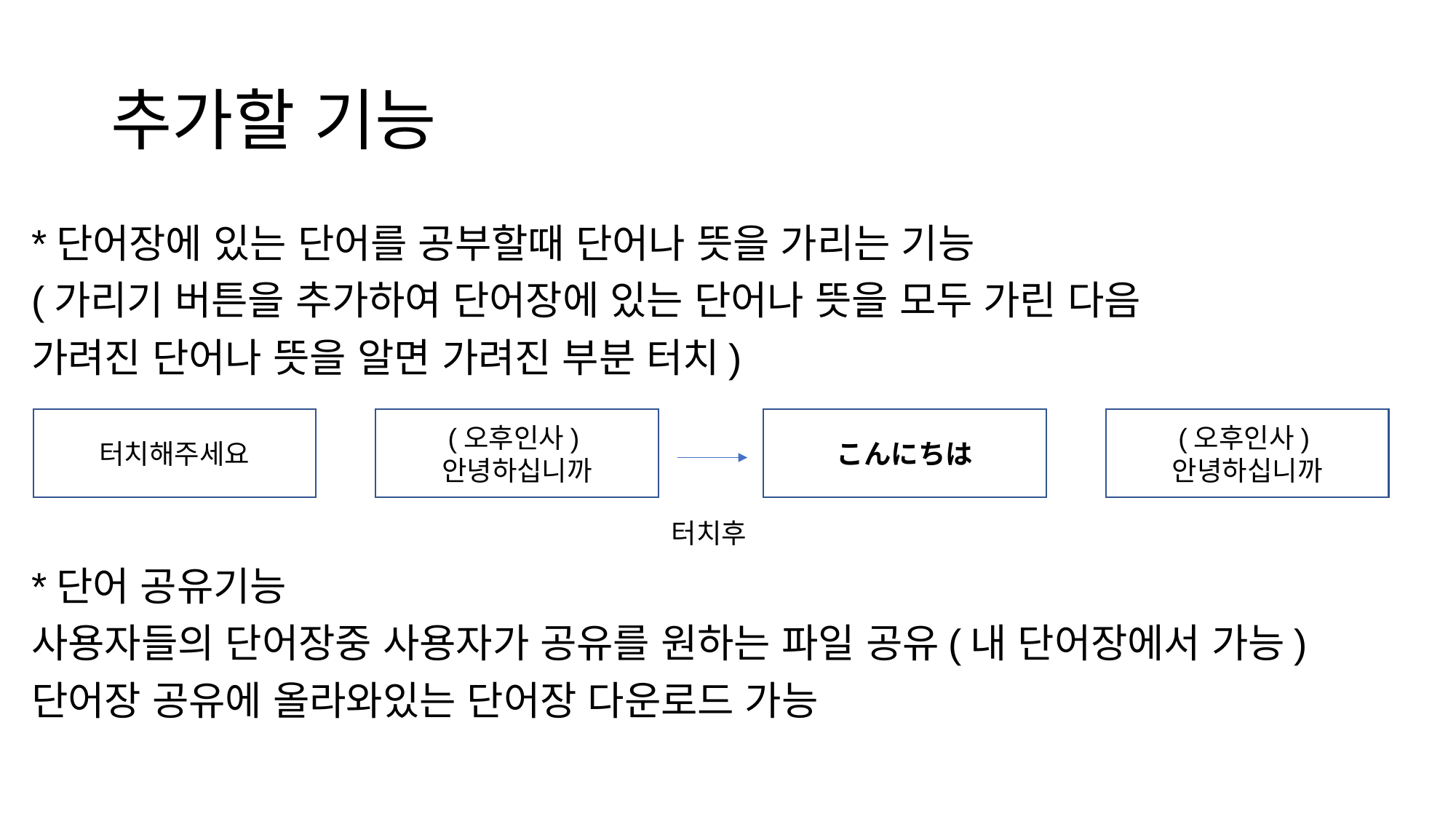

# 추가할 기능
*단어장에 있는 단어를 공부할때 단어나 뜻을 가리는 기능
(가리기 버튼을 추가하여 단어장에 있는 단어나 뜻을 모두 가린 다음
가려진 단어나 뜻을 알면 가려진 부분 터치)

*단어 공유기능
사용자들의 단어장중 사용자가 공유를 원하는 파일 공유(내 단어장에서 가능)
단어장 공유에 올라와있는 단어장 다운로드 가능
터치해주세요
(오후인사)안녕하십니까
こんにちは
(오후인사)안녕하십니까
    터치후